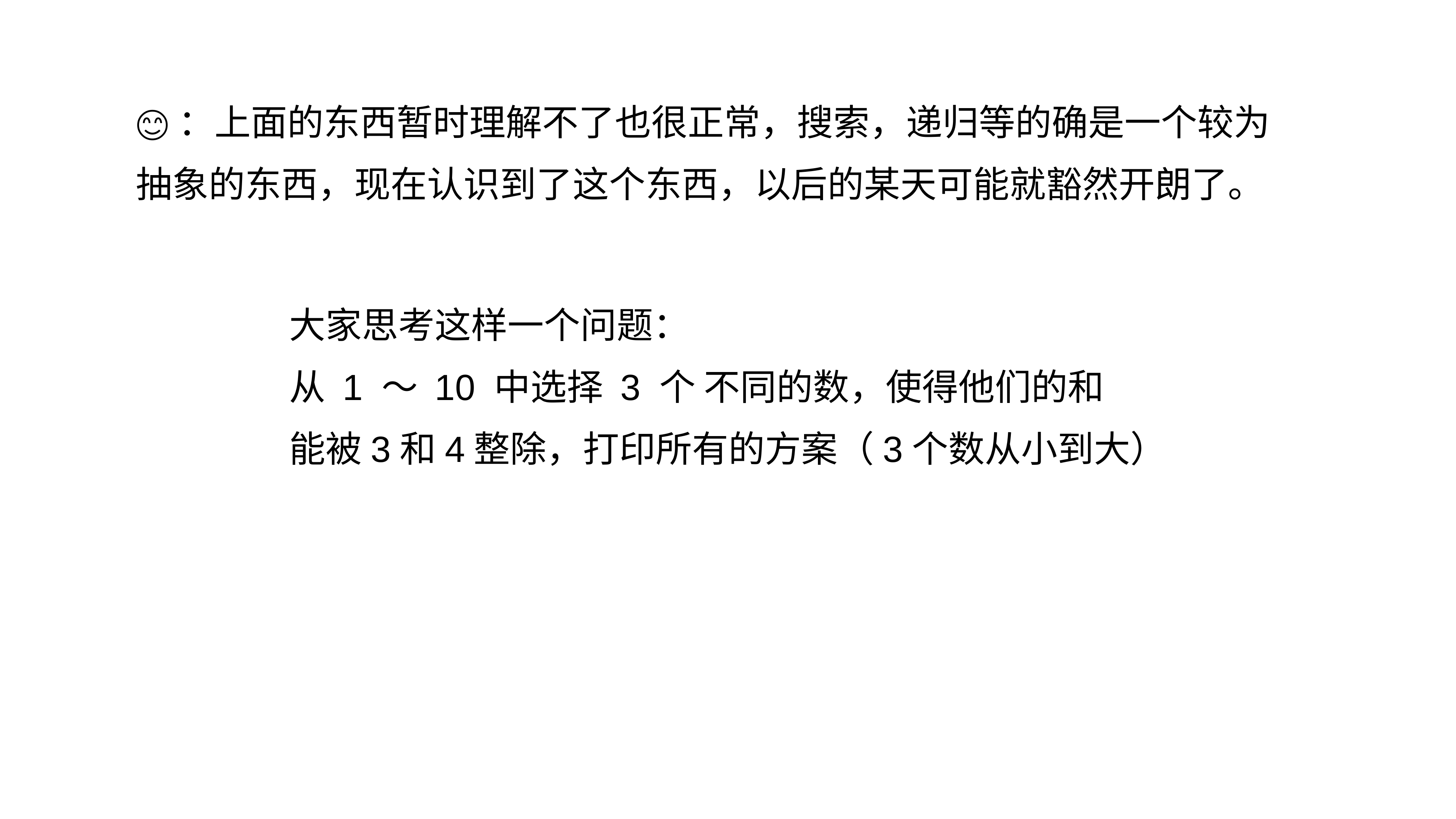

😊：上面的东西暂时理解不了也很正常，搜索，递归等的确是一个较为
抽象的东西，现在认识到了这个东西，以后的某天可能就豁然开朗了。
大家思考这样一个问题：
从 1 ～ 10 中选择 3 个 不同的数，使得他们的和
能被3和4整除，打印所有的方案（3个数从小到大）